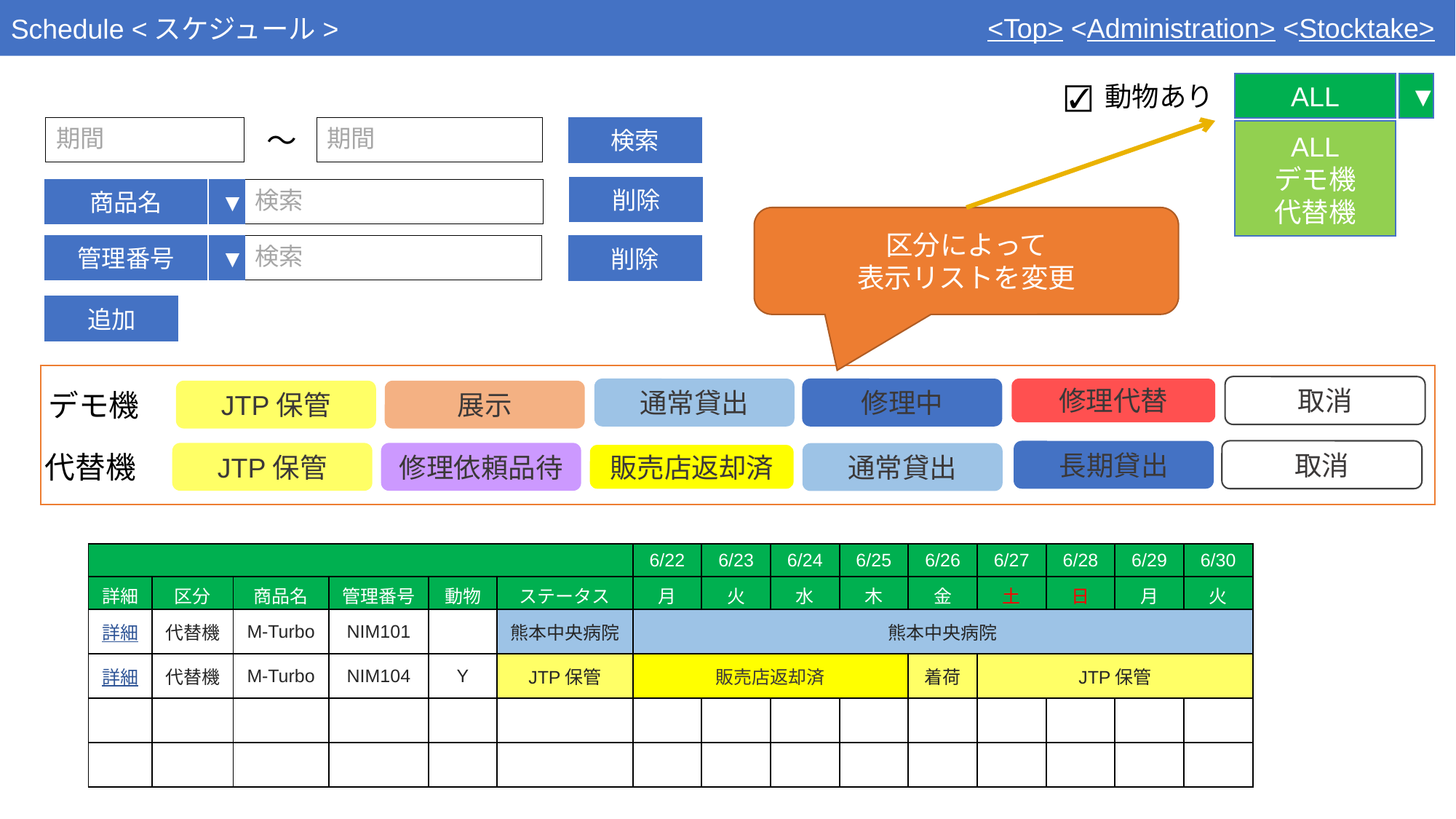

Schedule <スケジュール>
<Top> <Administration> <Stocktake>
ALL
▼
☑ 動物あり
期間
期間
～
検索
ALL
デモ機
代替機
削除
商品名
▼
検索
区分によって
表示リストを変更
管理番号
▼
検索
削除
追加

取消
修理中
修理代替
通常貸出
展示
JTP保管
デモ機
取消
長期貸出
修理依頼品待
JTP保管
通常貸出
代替機
販売店返却済
|  |  |  |  |  |  | 6/22 | 6/23 | 6/24 | 6/25 | 6/26 | 6/27 | 6/28 | 6/29 | 6/30 |
| --- | --- | --- | --- | --- | --- | --- | --- | --- | --- | --- | --- | --- | --- | --- |
| 詳細 | 区分 | 商品名 | 管理番号 | 動物 | ステータス | 月 | 火 | 水 | 木 | 金 | 土 | 日 | 月 | 火 |
| 詳細 | 代替機 | M-Turbo | NIM101 |  | 熊本中央病院 | 熊本中央病院 |  |  |  |  |  |  |  |  |
| 詳細 | 代替機 | M-Turbo | NIM104 | Y | JTP保管 | 販売店返却済 |  |  |  | 着荷 | JTP保管 |  |  |  |
|  |  |  |  |  |  |  |  |  |  |  |  |  |  |  |
|  |  |  |  |  |  |  |  |  |  |  |  |  |  |  |